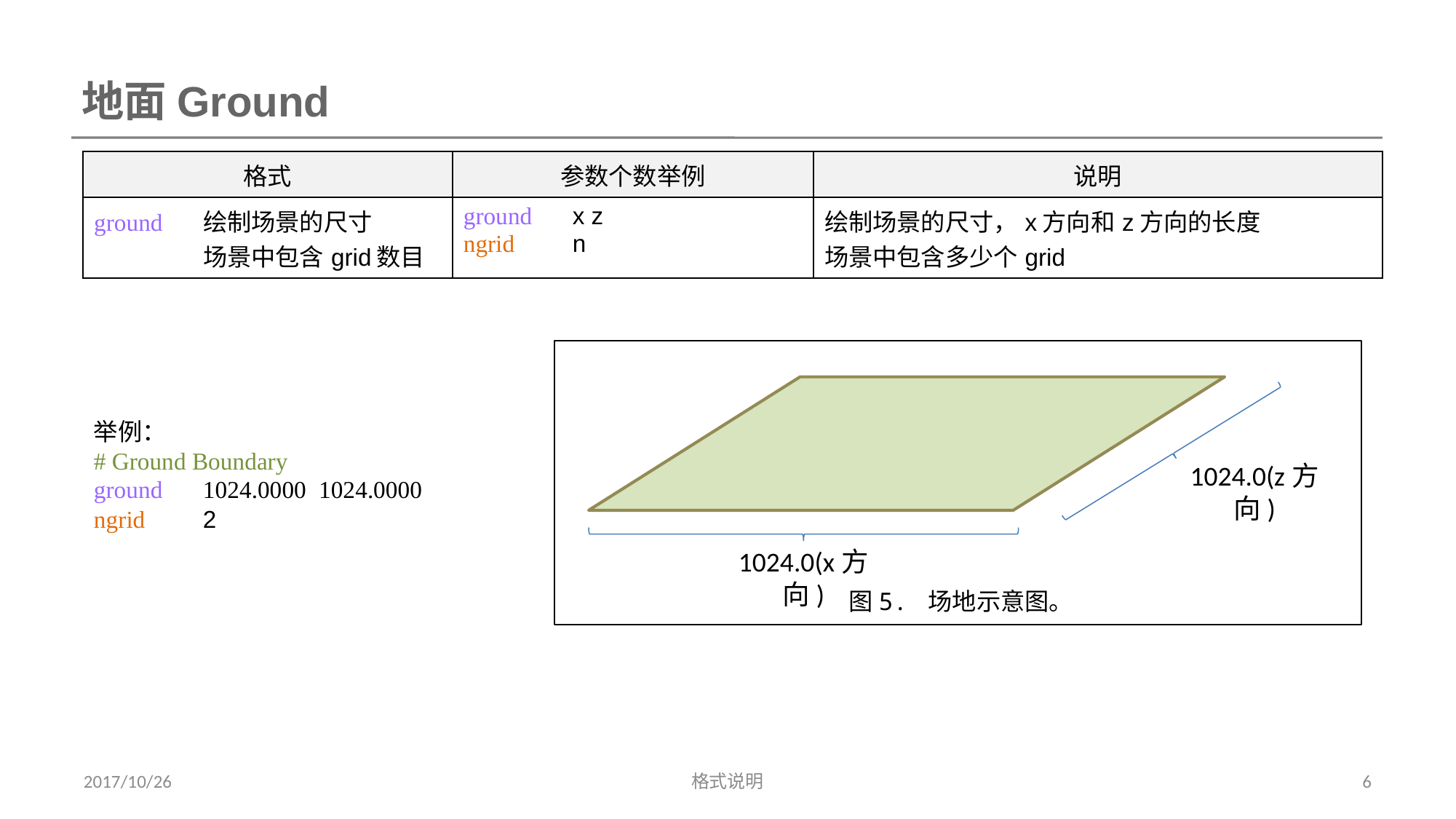

地面Ground
| 格式 | 参数个数举例 | 说明 |
| --- | --- | --- |
| ground 绘制场景的尺寸 场景中包含grid数目 | ground x z ngrid n | 绘制场景的尺寸，x方向和z方向的长度 场景中包含多少个grid |

1024.0(z方向)
1024.0(x方向)
图5. 场地示意图。
举例：
# Ground Boundary
ground 	1024.0000	 1024.0000
ngrid 	2
2017/10/26
格式说明
6